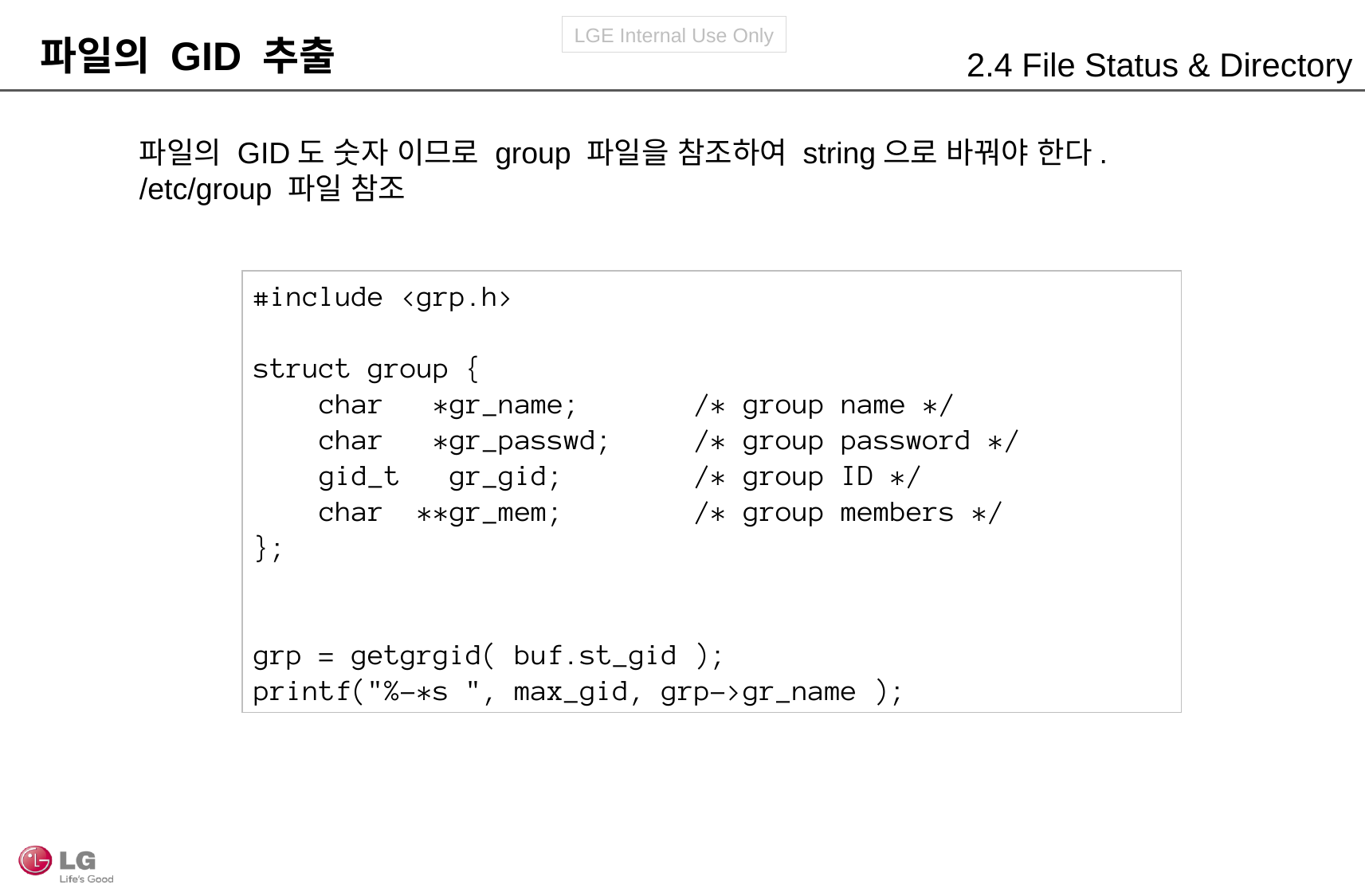

파일의 GID 추출
2.4 File Status & Directory

파일의 GID도 숫자 이므로 group 파일을 참조하여 string으로 바꿔야 한다.
/etc/group 파일 참조
#include <grp.h>

struct group {
    char   *gr_name;       /* group name */
    char   *gr_passwd;     /* group password */
    gid_t   gr_gid;        /* group ID */
    char  **gr_mem;        /* group members */
};

grp = getgrgid( buf.st_gid );
printf("%-*s ", max_gid, grp->gr_name );